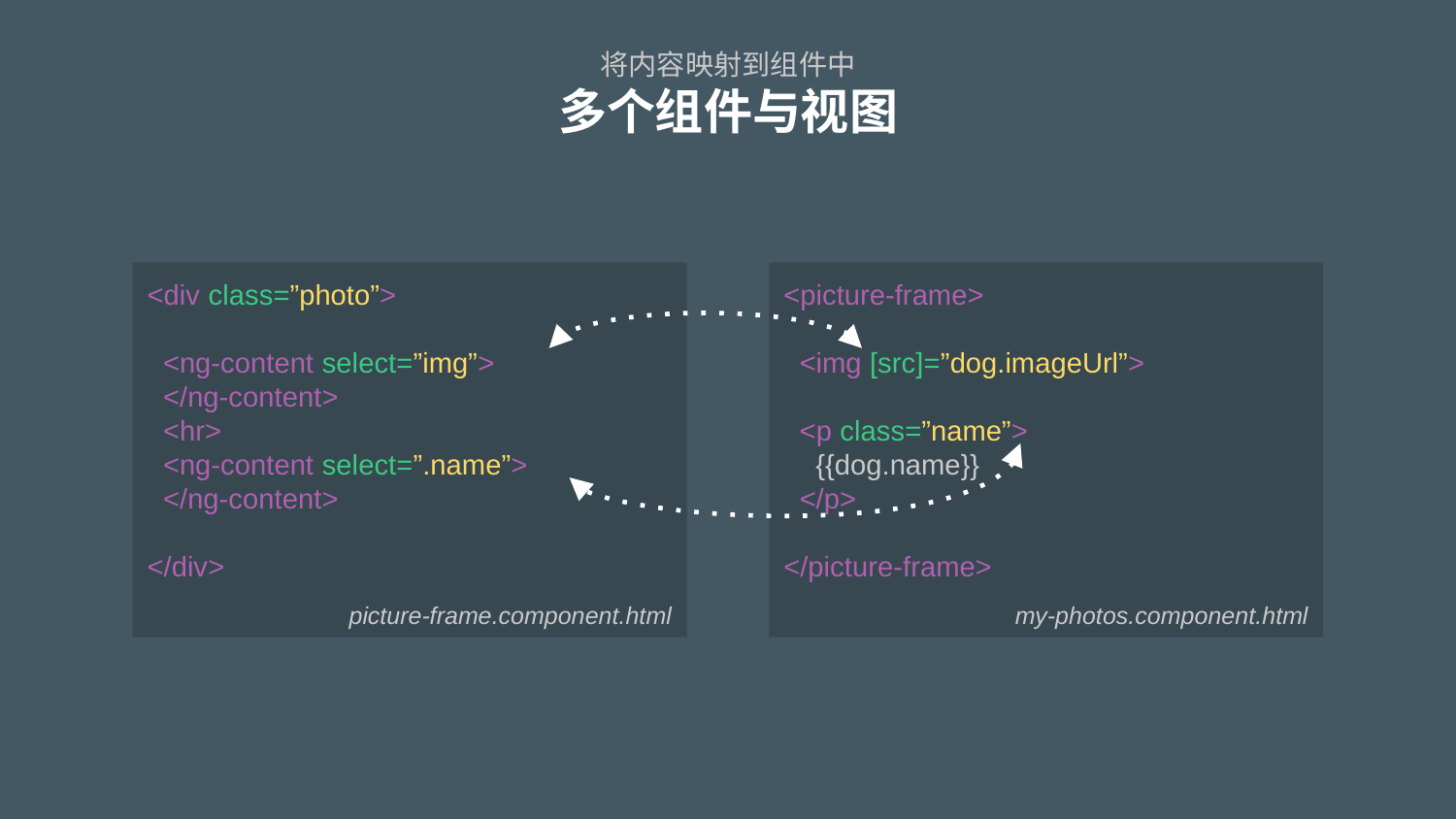

# 将内容映射到组件中 多个组件与视图
<div class=”photo”>
  <ng-content select=”img”>
  </ng-content>
  <hr>
  <ng-content select=”.name”>
  </ng-content>
</div>
<picture-frame>
  <img [src]=”dog.imageUrl”>
  <p class=”name”>
    {{dog.name}}
  </p>
</picture-frame>

picture-frame.component.html
my-photos.component.html